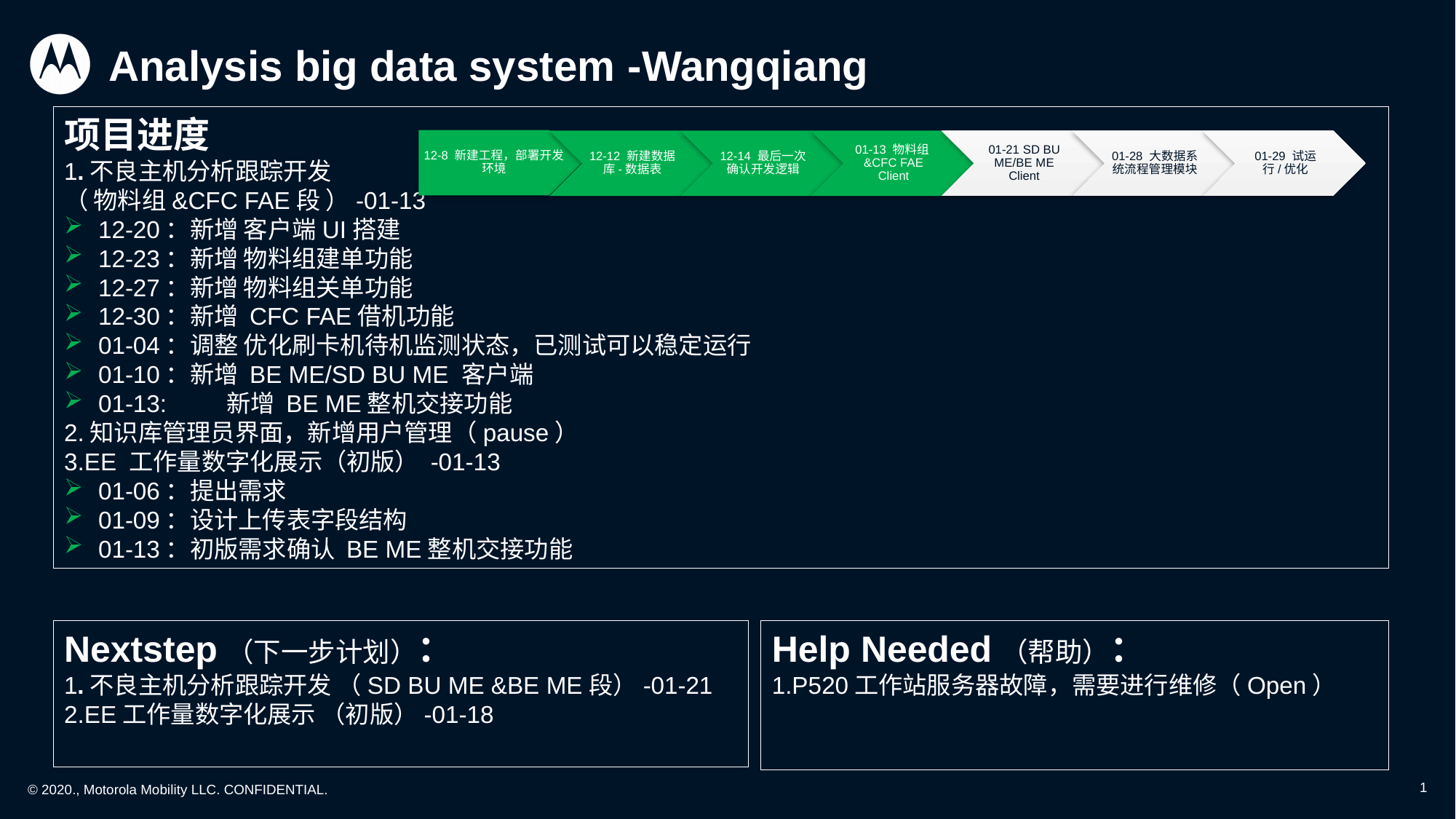

# Analysis big data system -Wangqiang
项目进度
1.不良主机分析跟踪开发
（ 物料组&CFC FAE段 ）-01-13
12-20：新增 客户端UI搭建
12-23：新增 物料组建单功能
12-27：新增 物料组关单功能
12-30：新增 CFC FAE借机功能
01-04：调整 优化刷卡机待机监测状态，已测试可以稳定运行
01-10：新增 BE ME/SD BU ME 客户端
01-13:	  新增 BE ME整机交接功能
2.知识库管理员界面，新增用户管理（pause）
3.EE 工作量数字化展示（初版） -01-13
01-06：提出需求
01-09：设计上传表字段结构
01-13：初版需求确认 BE ME整机交接功能
12-8 新建工程，部署开发环境
12-12 新建数据库-数据表
12-14 最后一次确认开发逻辑
01-13 物料组&CFC FAE Client
01-21 SD BU ME/BE ME Client
01-28 大数据系统流程管理模块
01-29 试运行/优化
Nextstep（下一步计划）：
1.不良主机分析跟踪开发 （SD BU ME &BE ME段）-01-21
2.EE工作量数字化展示 （初版）-01-18

Help Needed（帮助）：
1.P520工作站服务器故障，需要进行维修（Open）

1